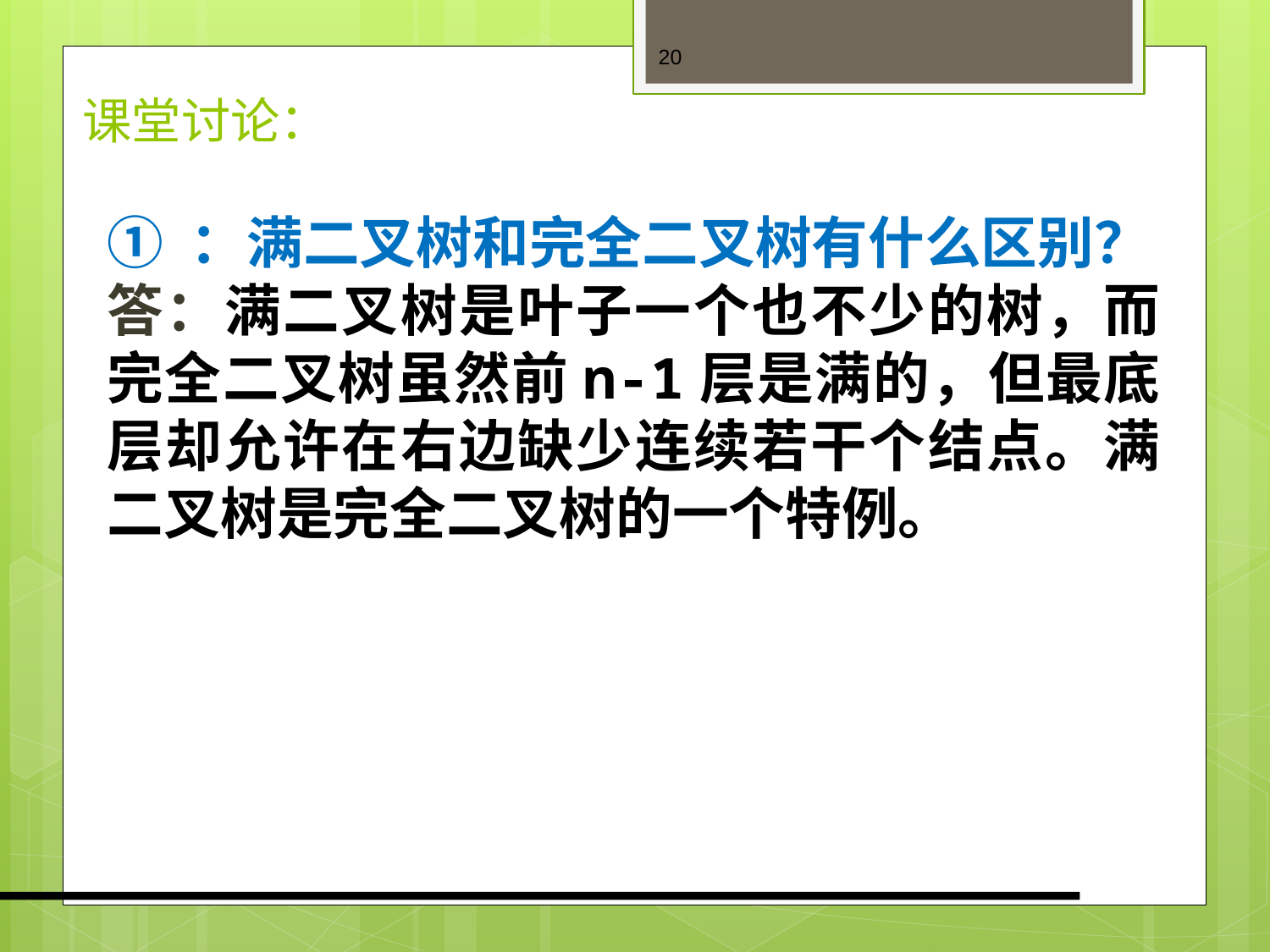

# 课堂讨论：
① ：满二叉树和完全二叉树有什么区别？
答：满二叉树是叶子一个也不少的树，而完全二叉树虽然前n-1层是满的，但最底层却允许在右边缺少连续若干个结点。满二叉树是完全二叉树的一个特例。
20